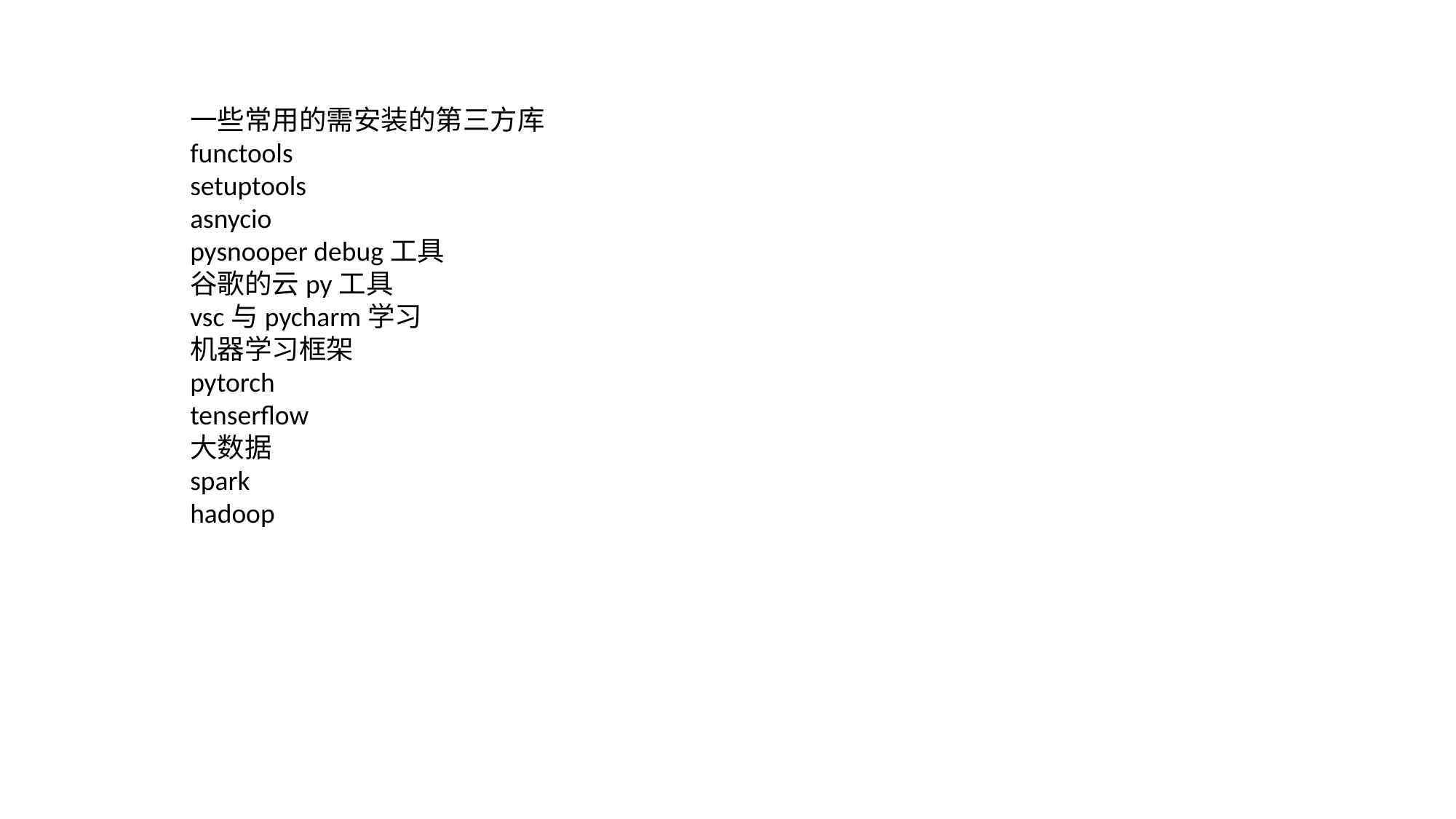

一些常用的需安装的第三方库
functools
setuptools
asnycio
pysnooper debug工具
谷歌的云py工具
vsc与pycharm学习
机器学习框架
pytorch
tenserflow
大数据
spark
hadoop